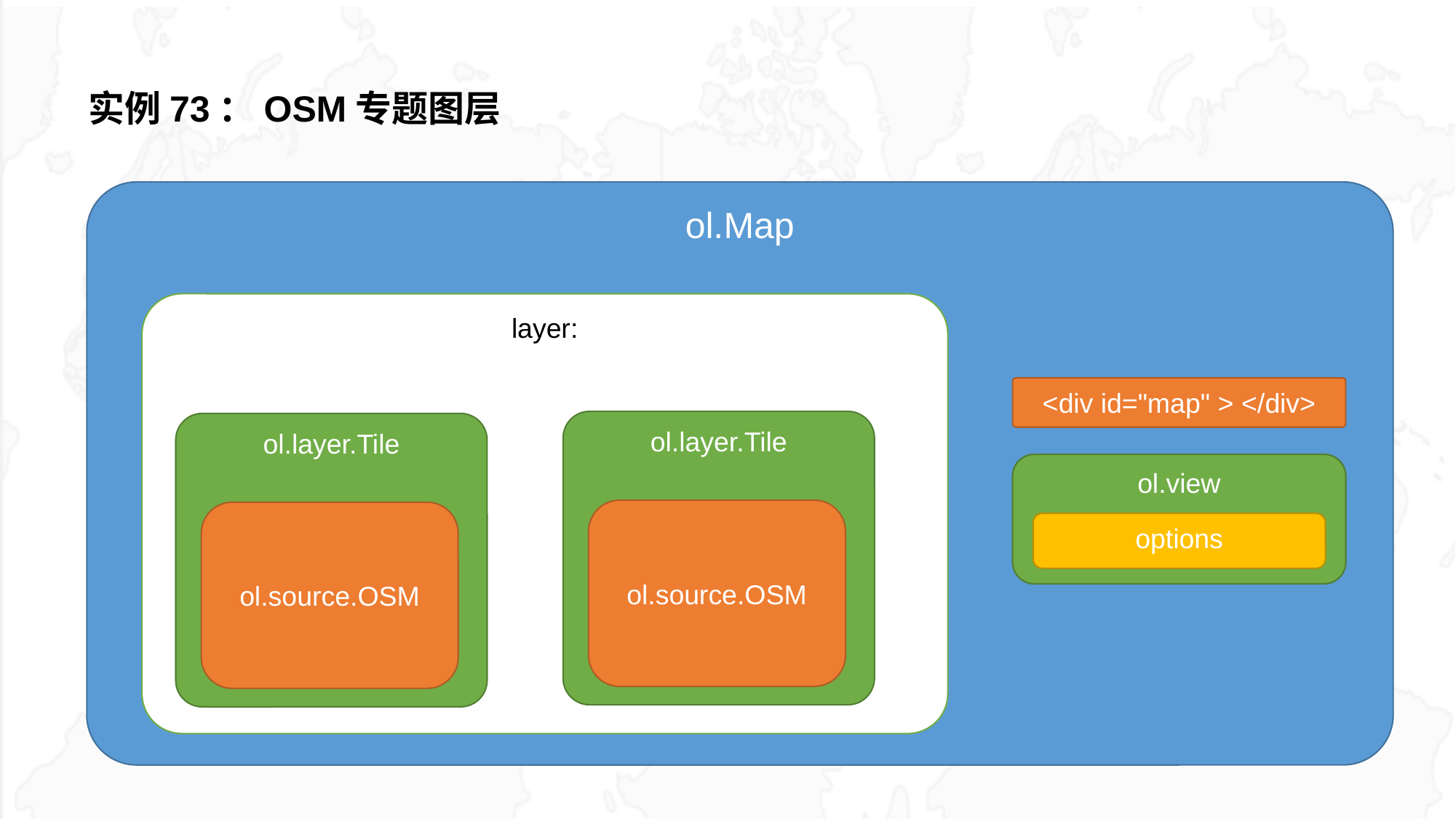

# 实例73：OSM专题图层
ol.Map

layer:
<div id="map" > </div>
ol.layer.Tile
ol.layer.Tile
view:ol.view
ol.view
options
options
ol.source.OSM
ol.source.OSM